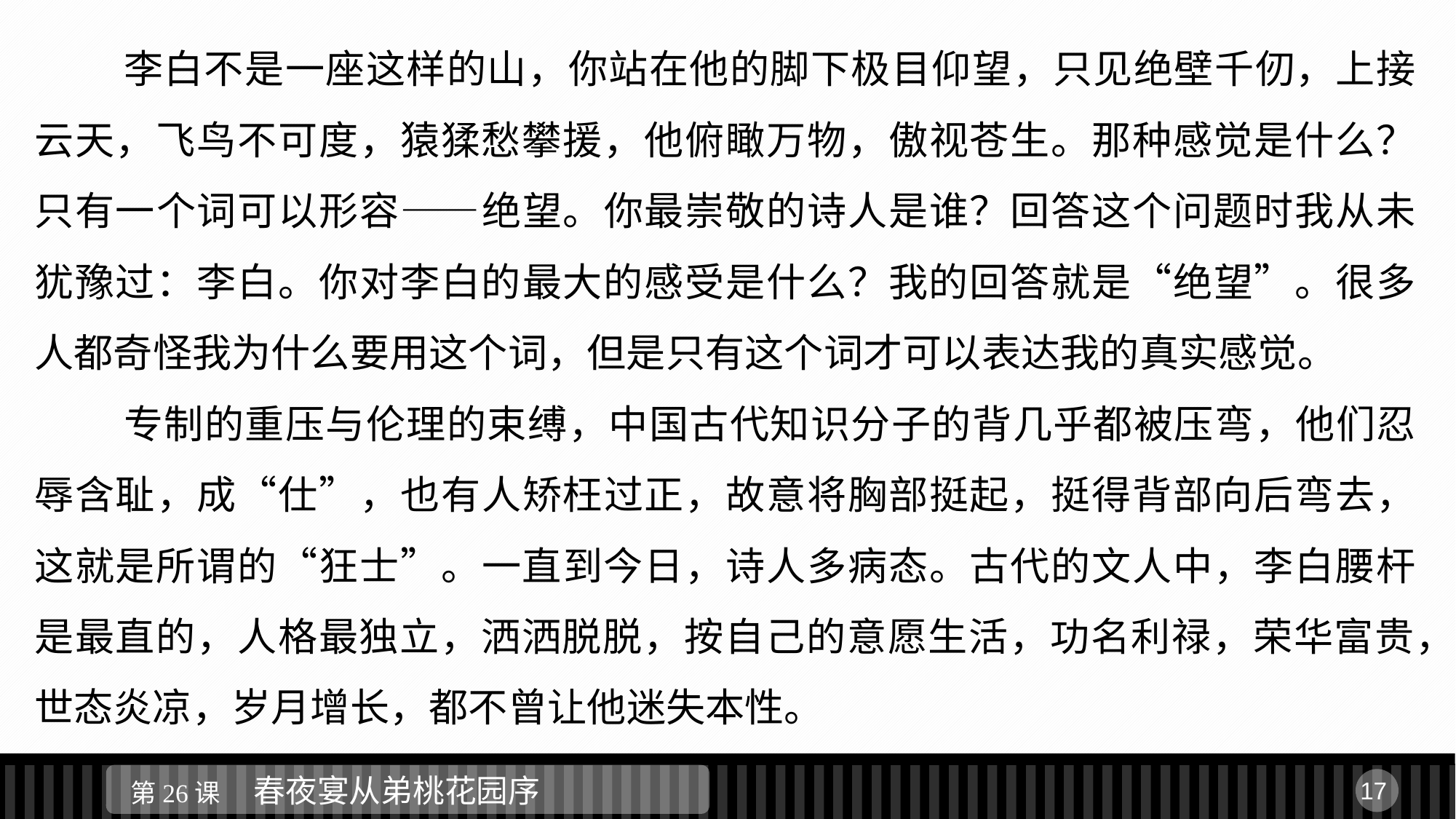

李白不是一座这样的山，你站在他的脚下极目仰望，只见绝壁千仞，上接云天，飞鸟不可度，猿猱愁攀援，他俯瞰万物，傲视苍生。那种感觉是什么？只有一个词可以形容——绝望。你最崇敬的诗人是谁？回答这个问题时我从未犹豫过：李白。你对李白的最大的感受是什么？我的回答就是“绝望”。很多人都奇怪我为什么要用这个词，但是只有这个词才可以表达我的真实感觉。
        专制的重压与伦理的束缚，中国古代知识分子的背几乎都被压弯，他们忍辱含耻，成“仕”，也有人矫枉过正，故意将胸部挺起，挺得背部向后弯去，这就是所谓的“狂士”。一直到今日，诗人多病态。古代的文人中，李白腰杆是最直的，人格最独立，洒洒脱脱，按自己的意愿生活，功名利禄，荣华富贵，世态炎凉，岁月增长，都不曾让他迷失本性。